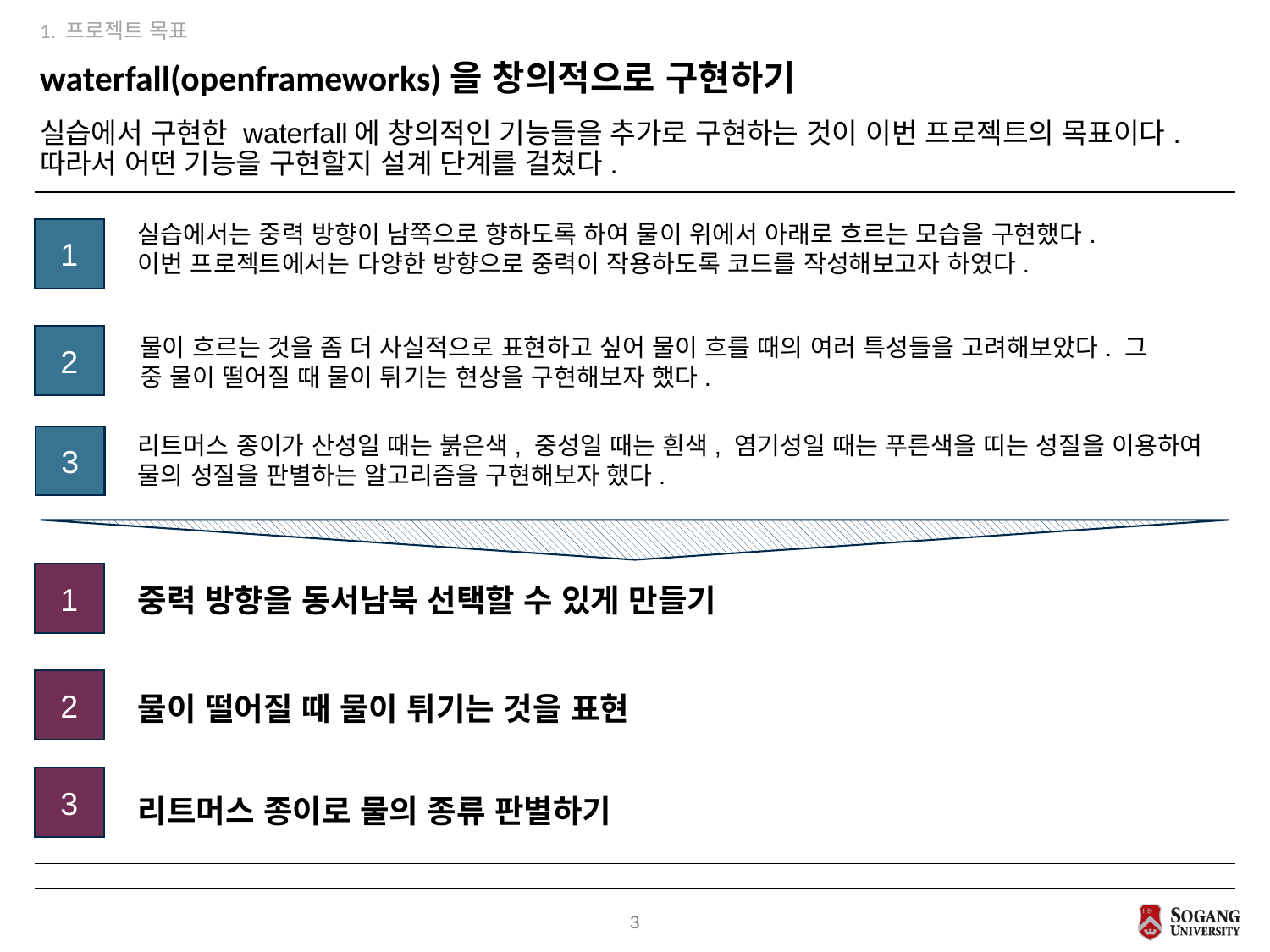

1. 프로젝트 목표
# waterfall(openframeworks)을 창의적으로 구현하기
실습에서 구현한 waterfall에 창의적인 기능들을 추가로 구현하는 것이 이번 프로젝트의 목표이다. 따라서 어떤 기능을 구현할지 설계 단계를 걸쳤다.
실습에서는 중력 방향이 남쪽으로 향하도록 하여 물이 위에서 아래로 흐르는 모습을 구현했다. 이번 프로젝트에서는 다양한 방향으로 중력이 작용하도록 코드를 작성해보고자 하였다.
1
2
물이 흐르는 것을 좀 더 사실적으로 표현하고 싶어 물이 흐를 때의 여러 특성들을 고려해보았다. 그 중 물이 떨어질 때 물이 튀기는 현상을 구현해보자 했다.
리트머스 종이가 산성일 때는 붉은색, 중성일 때는 흰색, 염기성일 때는 푸른색을 띠는 성질을 이용하여 물의 성질을 판별하는 알고리즘을 구현해보자 했다.
3

1
중력 방향을 동서남북 선택할 수 있게 만들기
2
물이 떨어질 때 물이 튀기는 것을 표현

3
리트머스 종이로 물의 종류 판별하기